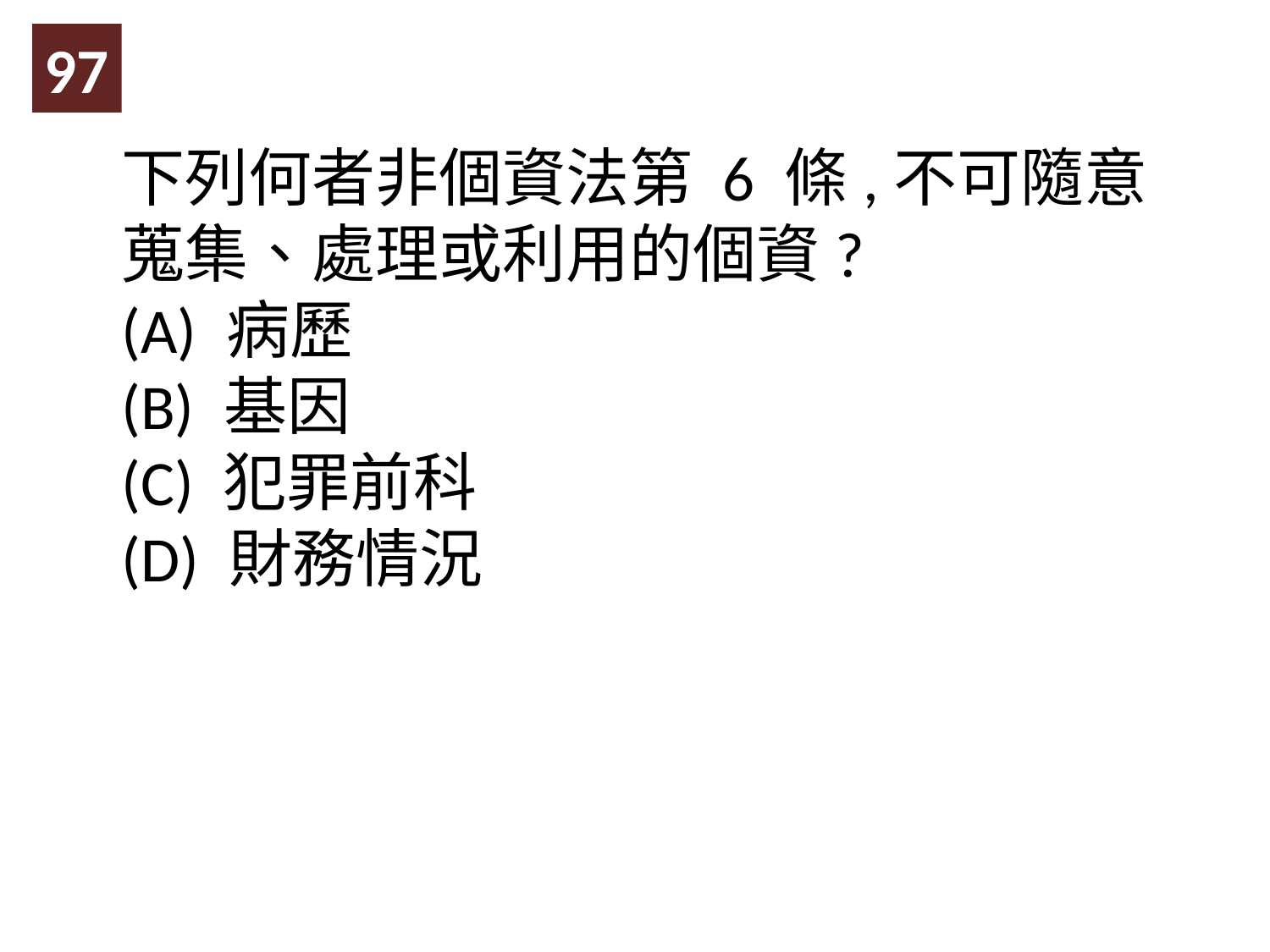

97
下列何者非個資法第 6 條,不可隨意蒐集、處理或利用的個資?
(A) 病歷
(B) 基因
(C) 犯罪前科
(D) 財務情況